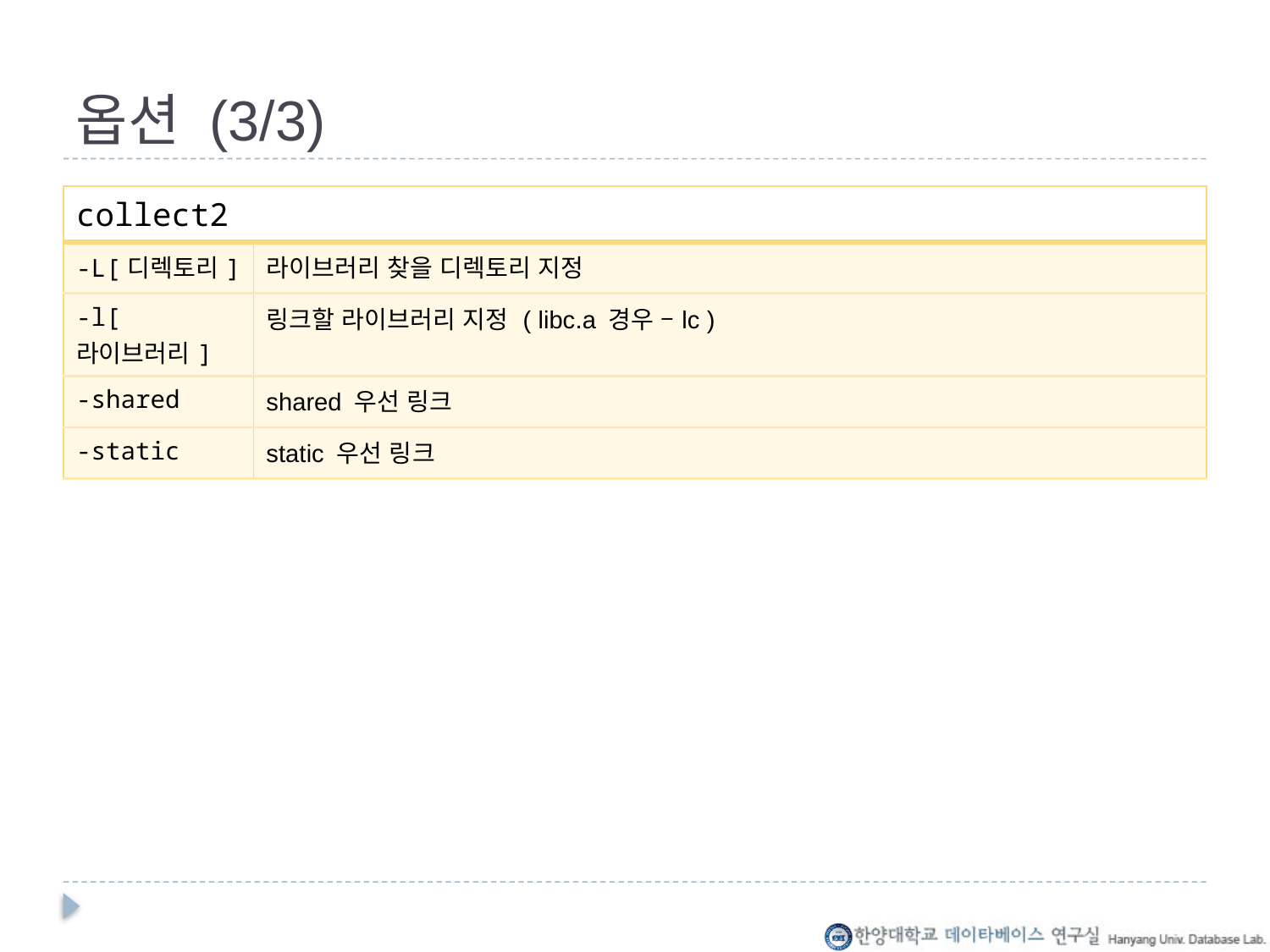

# 옵션 (3/3)
| collect2 |  |
| --- | --- |
| -L[디렉토리] | 라이브러리 찾을 디렉토리 지정 |
| -l[라이브러리] | 링크할 라이브러리 지정 ( libc.a 경우 –lc ) |
| -shared | shared 우선 링크 |
| -static | static 우선 링크 |